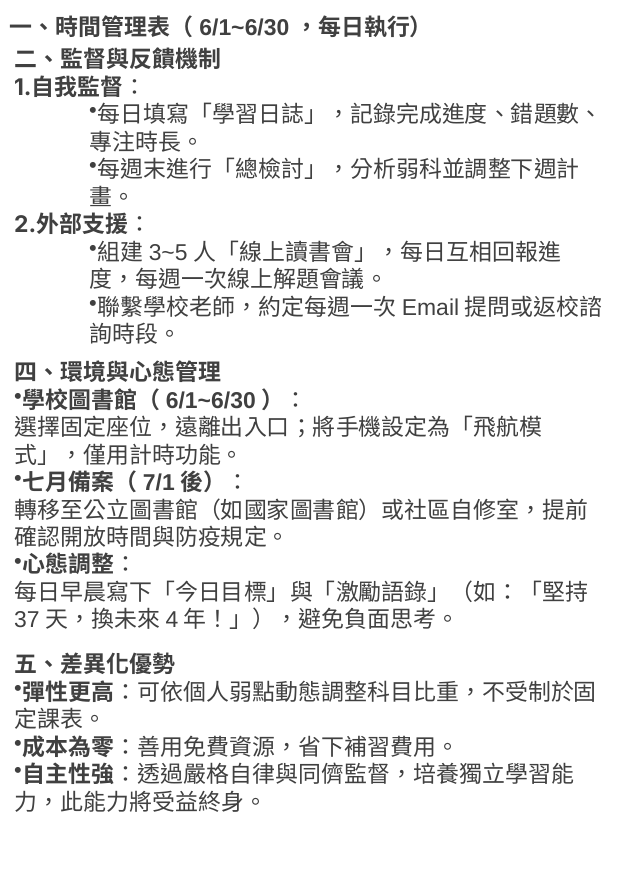

一、時間管理表（6/1~6/30，每日執行）

二、監督與反饋機制
自我監督：
每日填寫「學習日誌」，記錄完成進度、錯題數、專注時長。
每週末進行「總檢討」，分析弱科並調整下週計畫。
外部支援：
組建3~5人「線上讀書會」，每日互相回報進度，每週一次線上解題會議。
聯繫學校老師，約定每週一次Email提問或返校諮詢時段。
四、環境與心態管理
學校圖書館（6/1~6/30）：
選擇固定座位，遠離出入口；將手機設定為「飛航模式」，僅用計時功能。
七月備案（7/1後）：
轉移至公立圖書館（如國家圖書館）或社區自修室，提前確認開放時間與防疫規定。
心態調整：
每日早晨寫下「今日目標」與「激勵語錄」（如：「堅持37天，換未來4年！」），避免負面思考。
五、差異化優勢
彈性更高：可依個人弱點動態調整科目比重，不受制於固定課表。
成本為零：善用免費資源，省下補習費用。
自主性強：透過嚴格自律與同儕監督，培養獨立學習能力，此能力將受益終身。